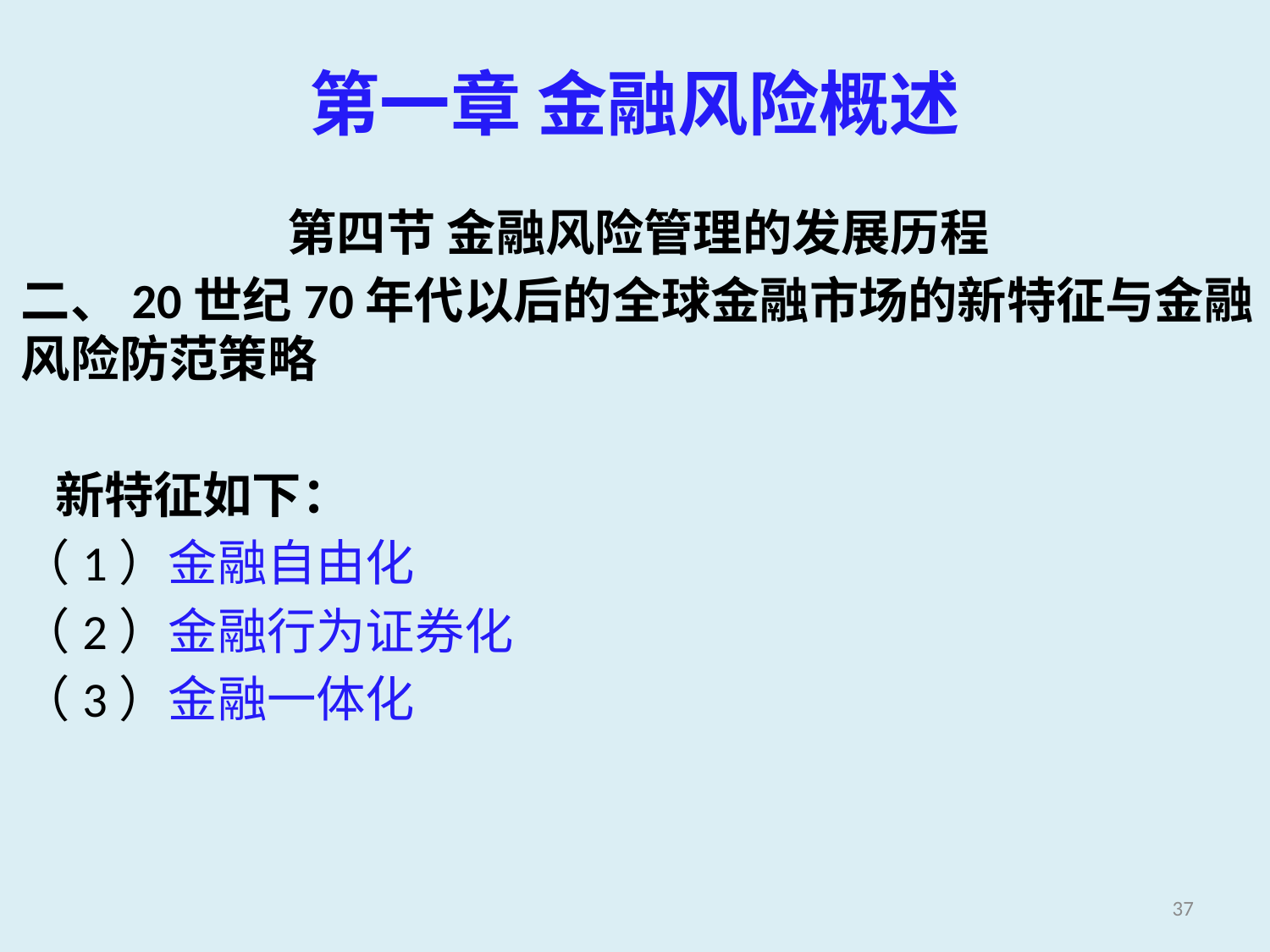

# 第一章 金融风险概述
第四节 金融风险管理的发展历程
二、20世纪70年代以后的全球金融市场的新特征与金融风险防范策略

  新特征如下：
（1）金融自由化
（2）金融行为证券化
（3）金融一体化
37